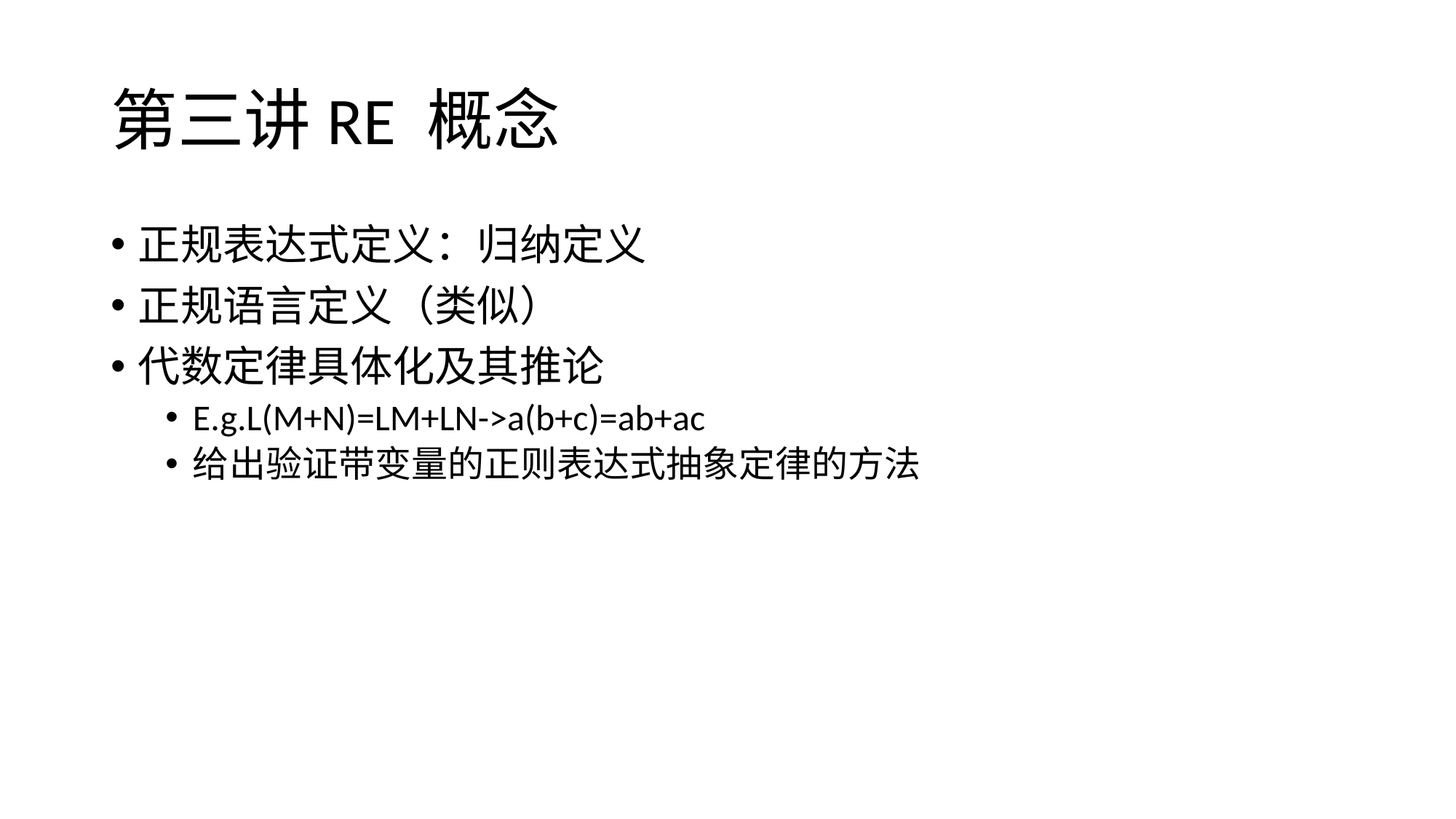

# 第三讲RE 概念
正规表达式定义：归纳定义
正规语言定义（类似）
代数定律具体化及其推论
E.g.L(M+N)=LM+LN->a(b+c)=ab+ac
给出验证带变量的正则表达式抽象定律的方法